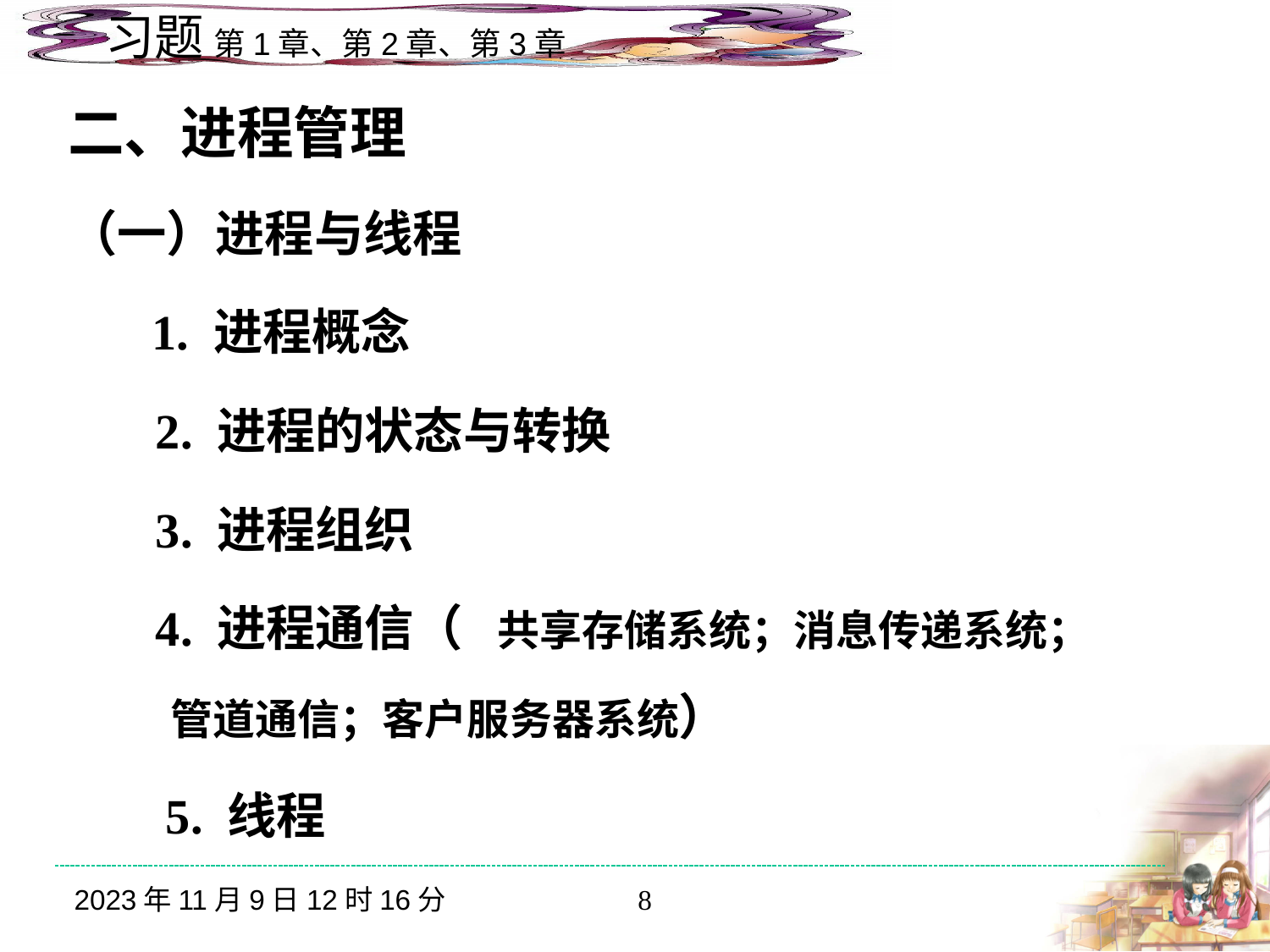

二、进程管理
（一）进程与线程
  1. 进程概念
  2. 进程的状态与转换
  3. 进程组织
  4. 进程通信（   共享存储系统；消息传递系统；管道通信；客户服务器系统）
        5. 线程

2023年11月9日12时16分
8